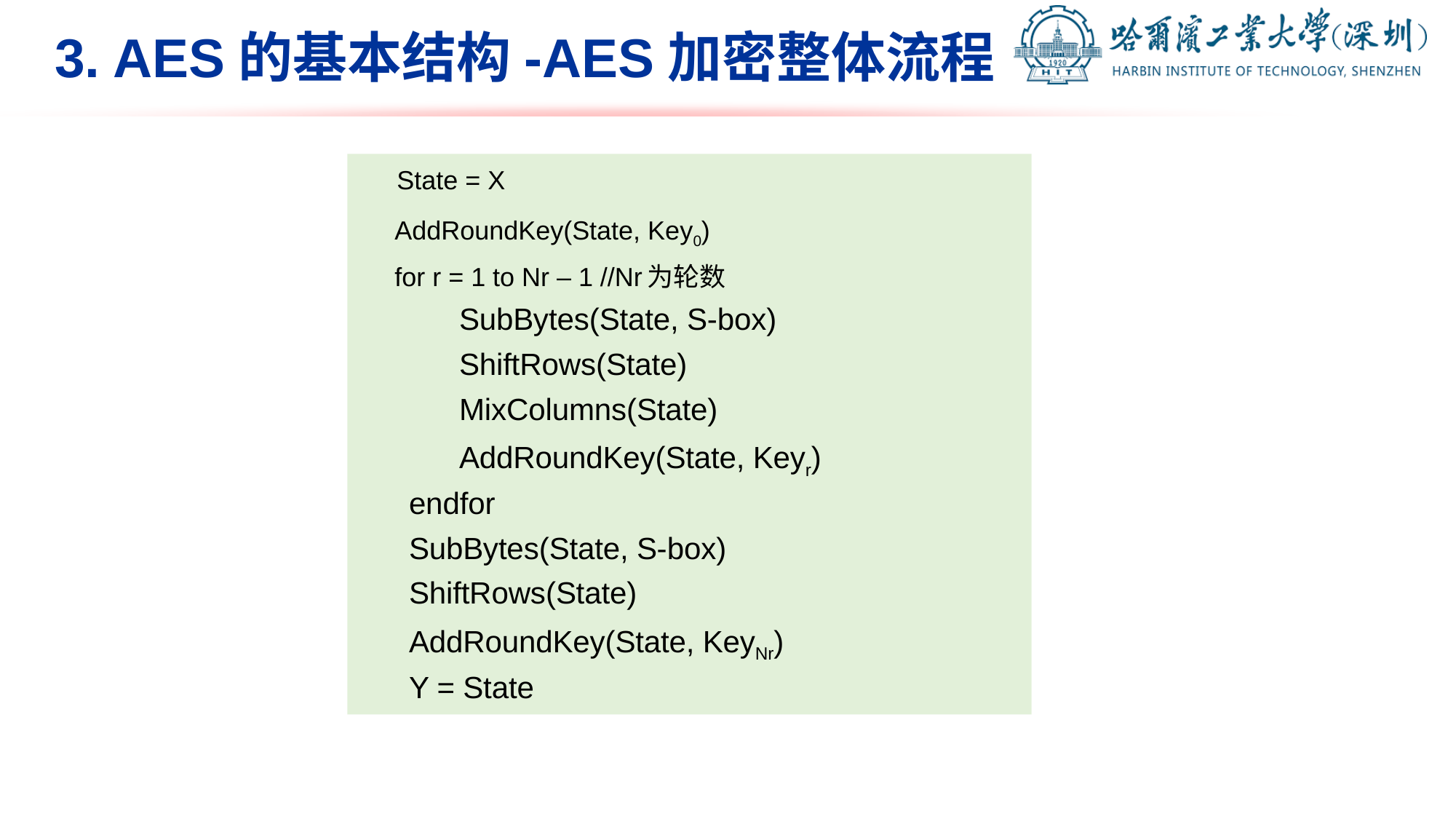

# 3. AES的基本结构-AES加密整体流程
    State = X
     AddRoundKey(State, Key0)
     for r = 1 to Nr – 1 //Nr为轮数
      SubBytes(State, S-box)
      ShiftRows(State)
      MixColumns(State)
      AddRoundKey(State, Keyr)
endfor
SubBytes(State, S-box)
ShiftRows(State)
AddRoundKey(State, KeyNr)
Y = State